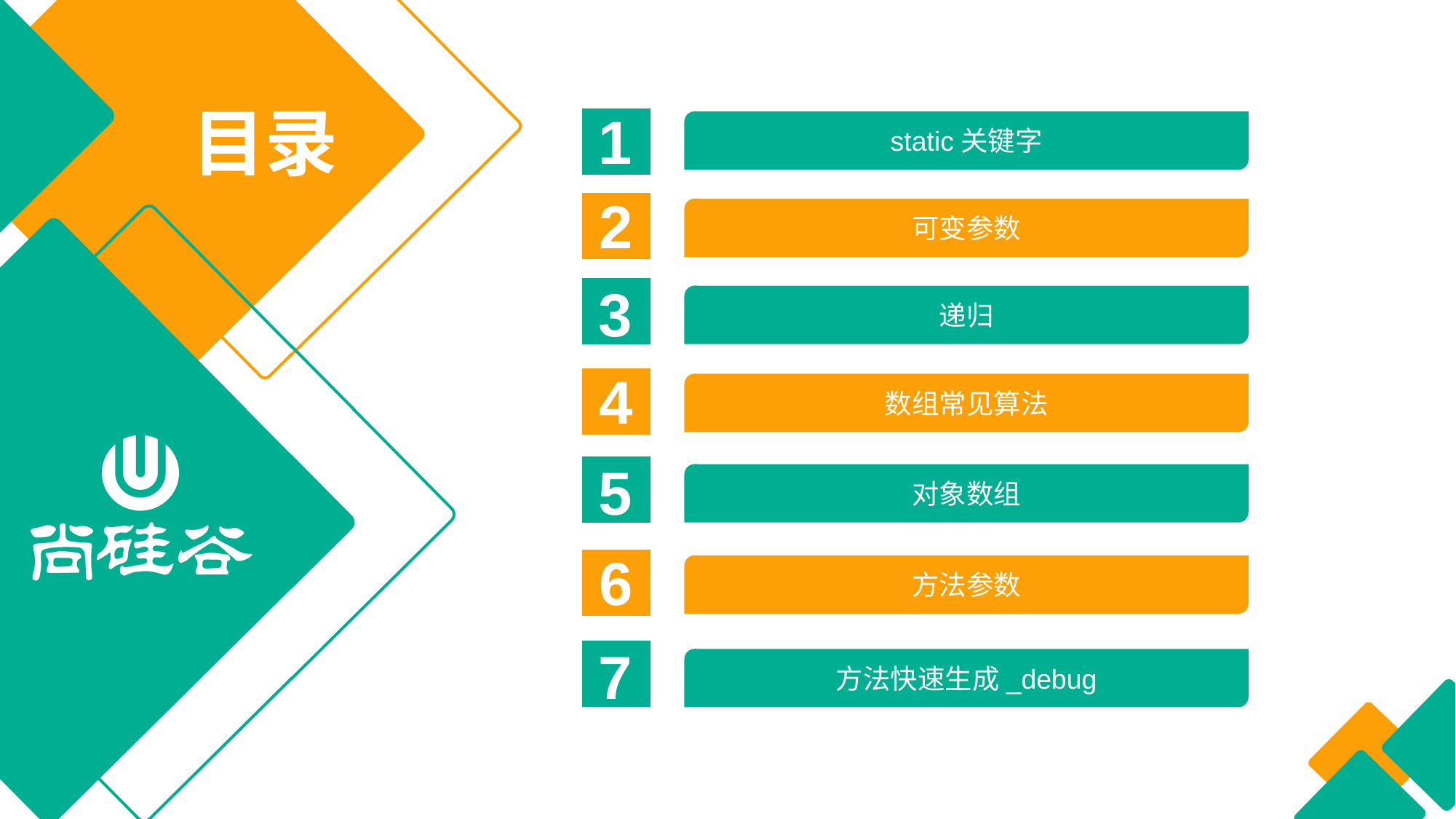

目录
1

static关键字
2

可变参数
3

递归
4

数组常见算法
5

对象数组
6

方法参数
7

方法快速生成_debug